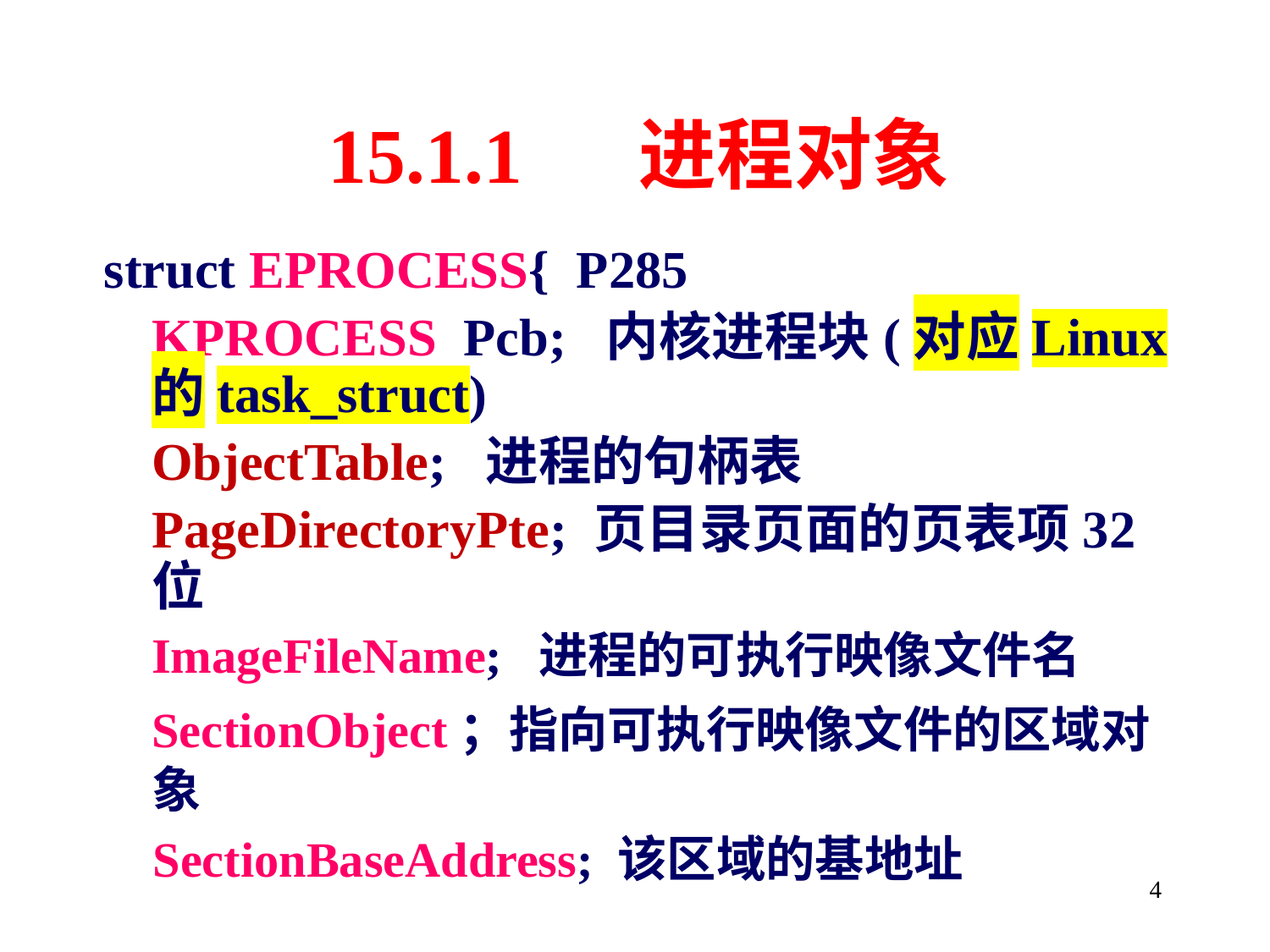

# 15.1.1     进程对象
struct EPROCESS{  P285
	KPROCESS  Pcb;  内核进程块(对应Linux的task_struct)
	ObjectTable;  进程的句柄表
	PageDirectoryPte; 页目录页面的页表项32位
	ImageFileName;  进程的可执行映像文件名
	SectionObject；指向可执行映像文件的区域对象
    SectionBaseAddress; 该区域的基地址

4